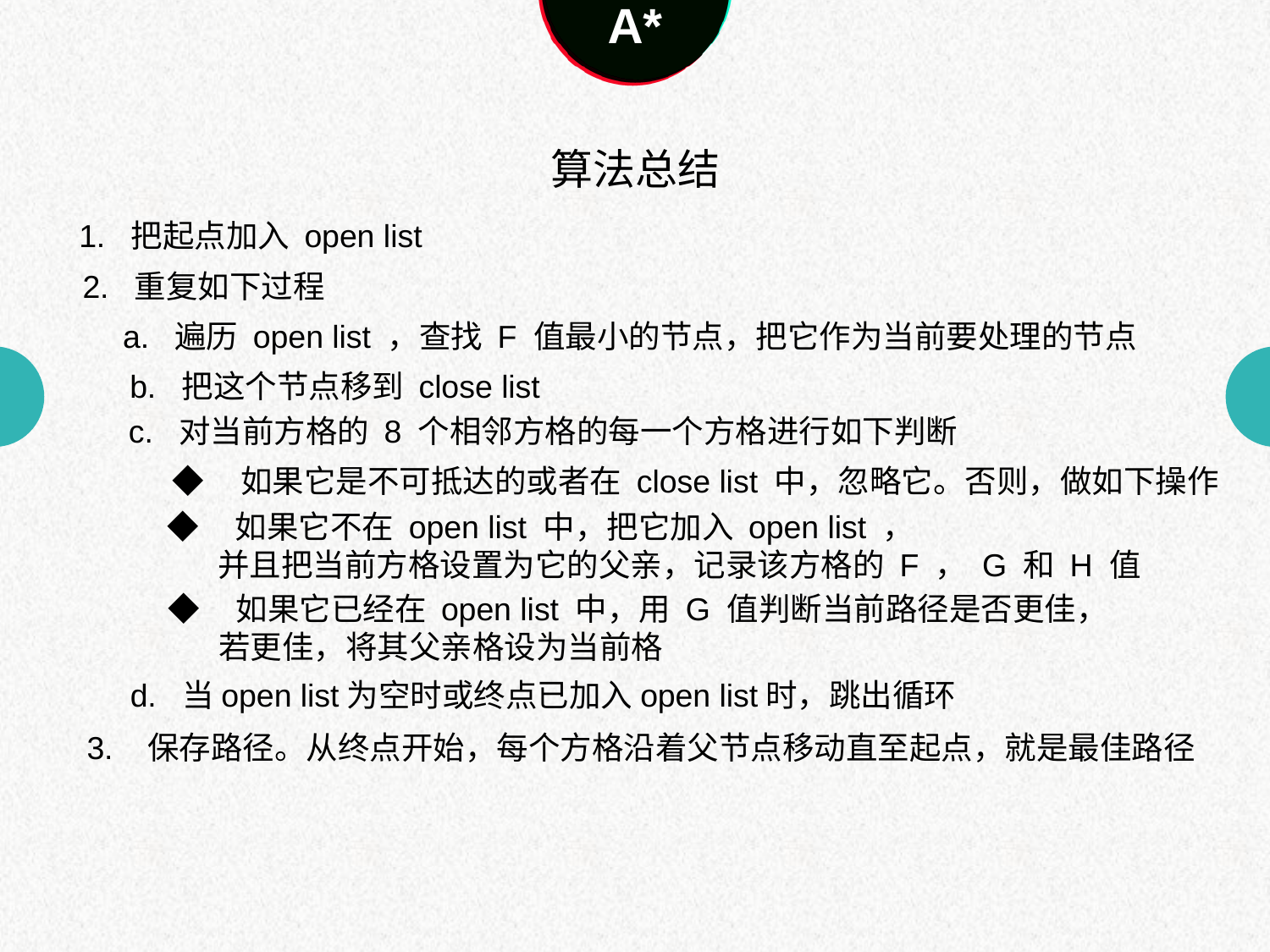

算法总结
1.  把起点加入 open list
2.  重复如下过程
a.  遍历 open list ，查找 F 值最小的节点，把它作为当前要处理的节点
b.  把这个节点移到 close list
c.  对当前方格的 8 个相邻方格的每一个方格进行如下判断
◆    如果它是不可抵达的或者在 close list 中，忽略它。否则，做如下操作
◆    如果它不在 open list 中，把它加入 open list ，
      并且把当前方格设置为它的父亲，记录该方格的 F ， G 和 H 值
◆    如果它已经在 open list 中，用 G 值判断当前路径是否更佳，
      若更佳，将其父亲格设为当前格
d.  当open list为空时或终点已加入open list时，跳出循环
3.   保存路径。从终点开始，每个方格沿着父节点移动直至起点，就是最佳路径